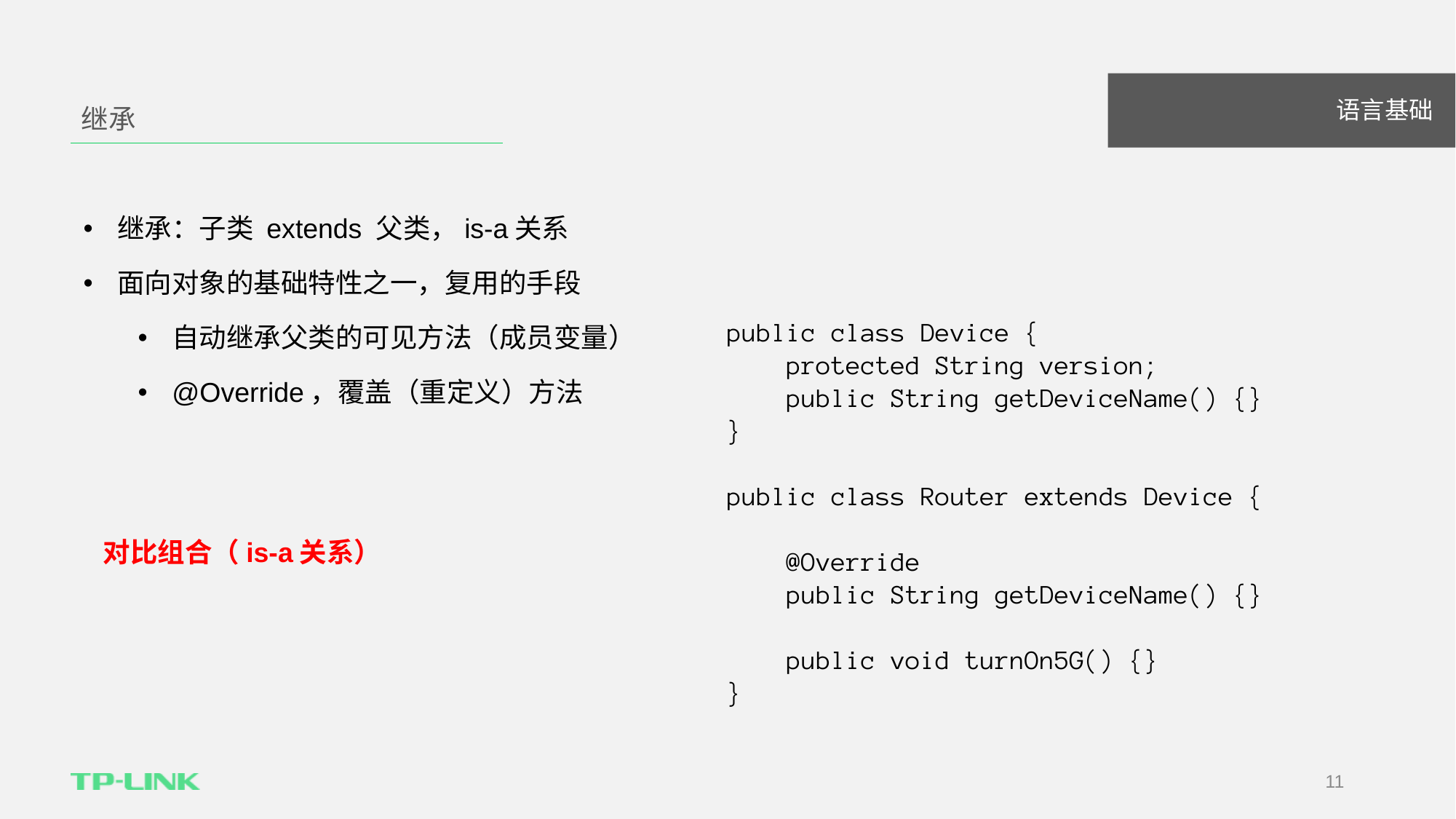

语言基础
# 继承
继承：子类 extends 父类，is-a关系
面向对象的基础特性之一，复用的手段
自动继承父类的可见方法（成员变量）
@Override，覆盖（重定义）方法

public class Device {
    protected String version;
    public String getDeviceName() {}
}

public class Router extends Device {

    @Override
    public String getDeviceName() {}

    public void turnOn5G() {}
}
对比组合（is-a关系）
11